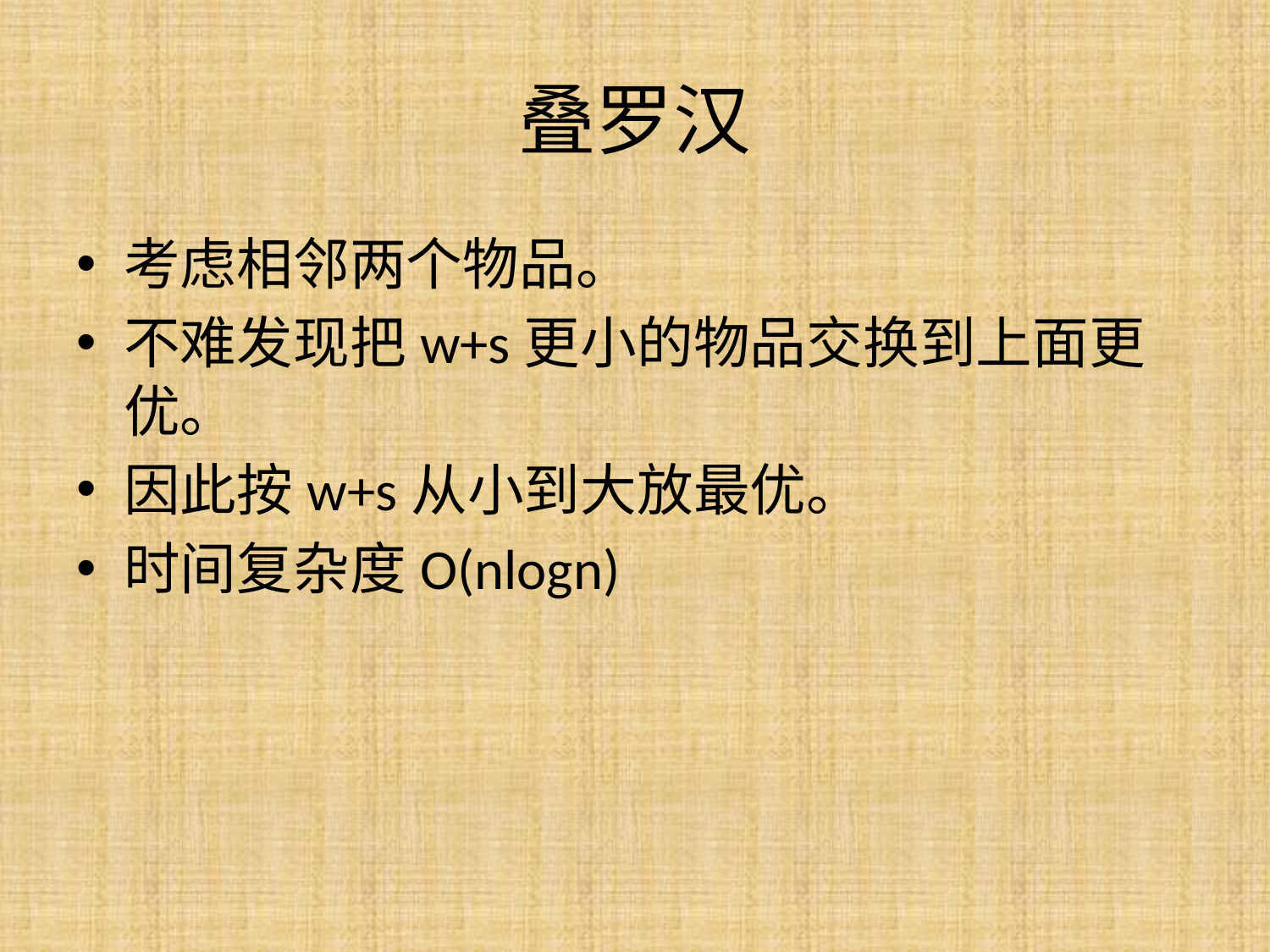

# 叠罗汉
考虑相邻两个物品。
不难发现把w+s更小的物品交换到上面更优。
因此按w+s从小到大放最优。
时间复杂度O(nlogn)